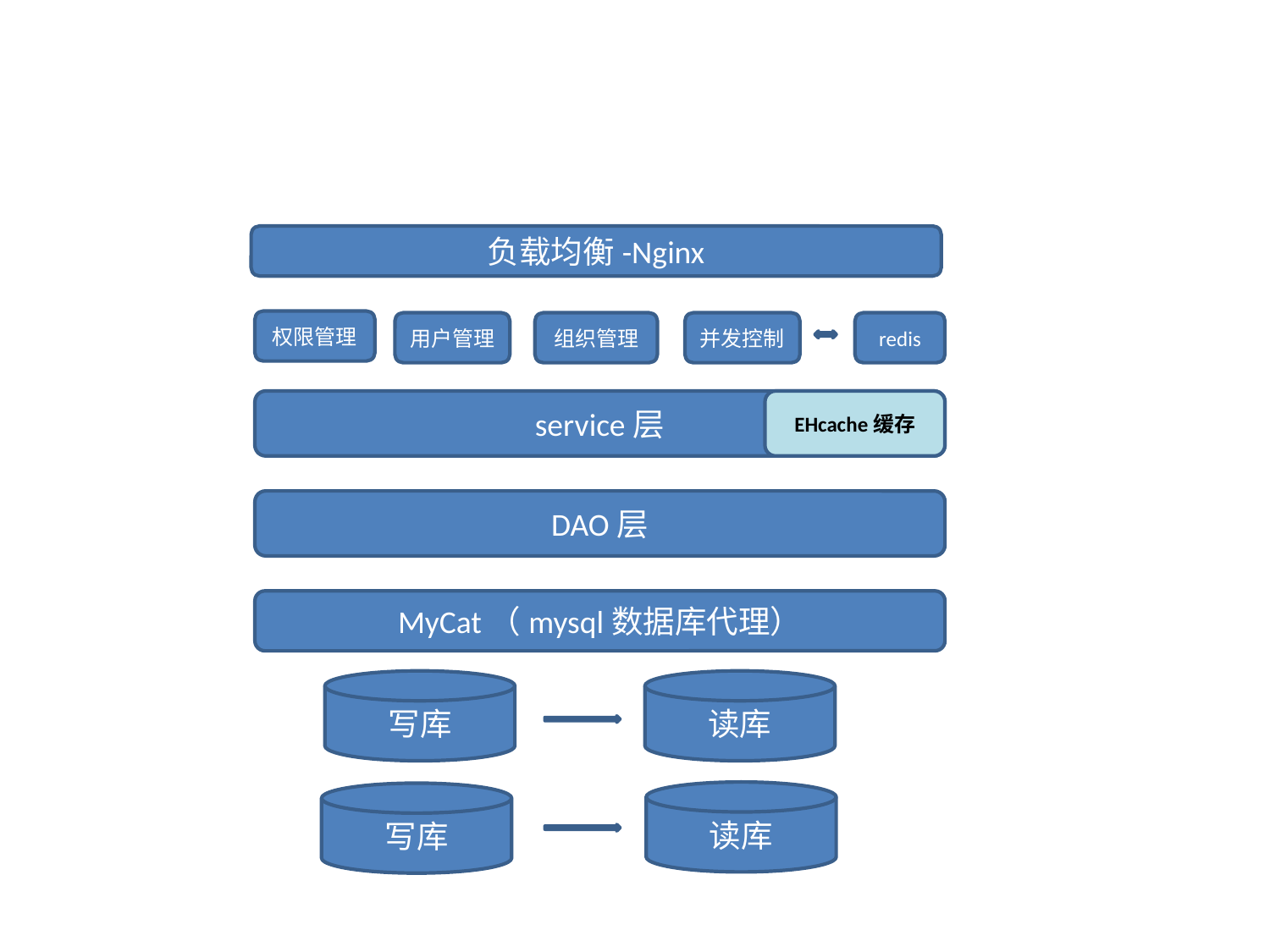

负载均衡-Nginx
权限管理
用户管理
组织管理
并发控制
redis

service层
EHcache缓存
DAO层
MyCat（mysql数据库代理）
写库
读库

读库
写库